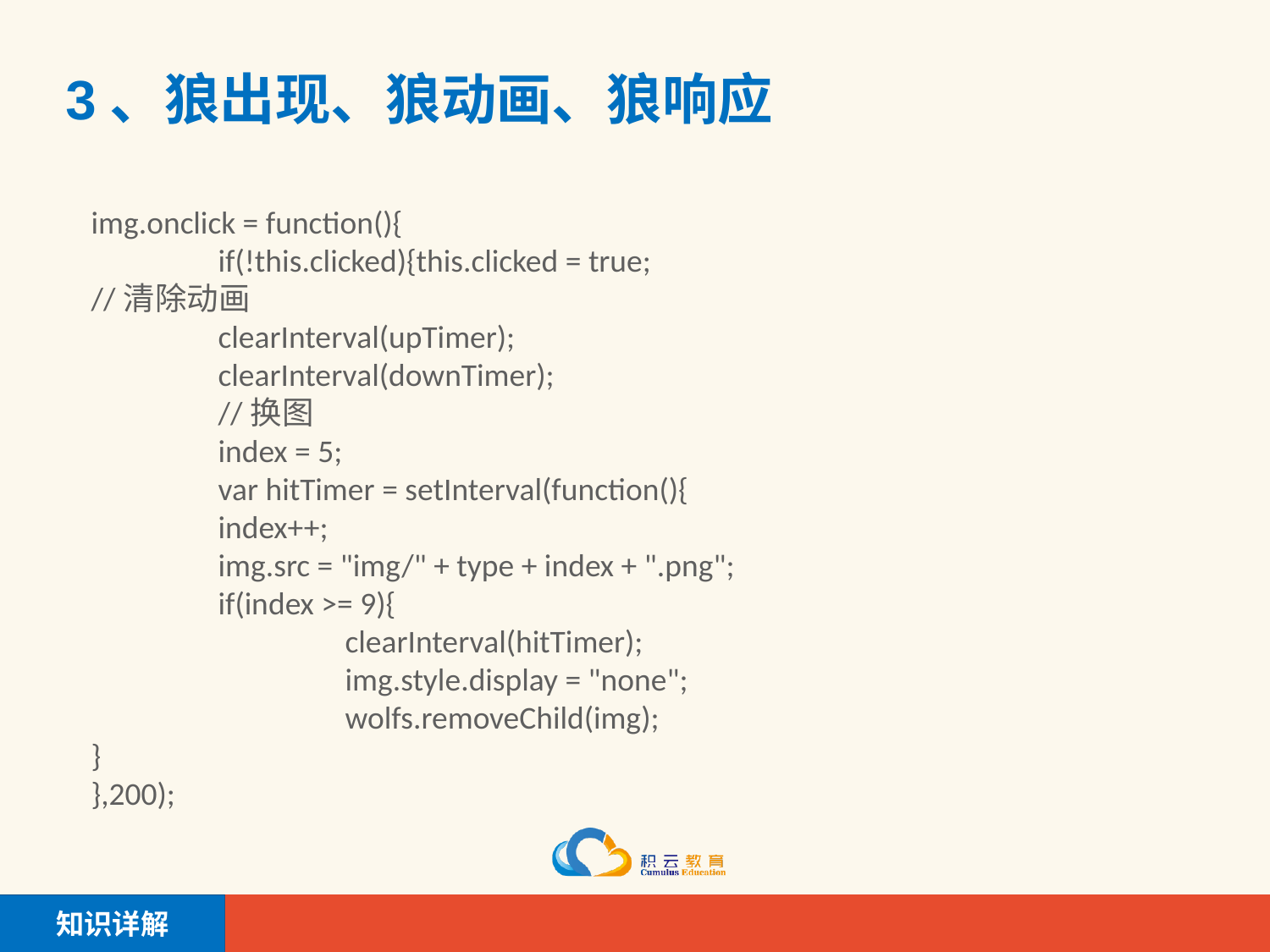

# 3、狼出现、狼动画、狼响应
img.onclick = function(){
	if(!this.clicked){this.clicked = true;
//清除动画
	clearInterval(upTimer);
	clearInterval(downTimer);
	//换图
	index = 5;
	var hitTimer = setInterval(function(){
	index++;
	img.src = "img/" + type + index + ".png";
	if(index >= 9){
		clearInterval(hitTimer);
		img.style.display = "none";
		wolfs.removeChild(img);
}
},200);